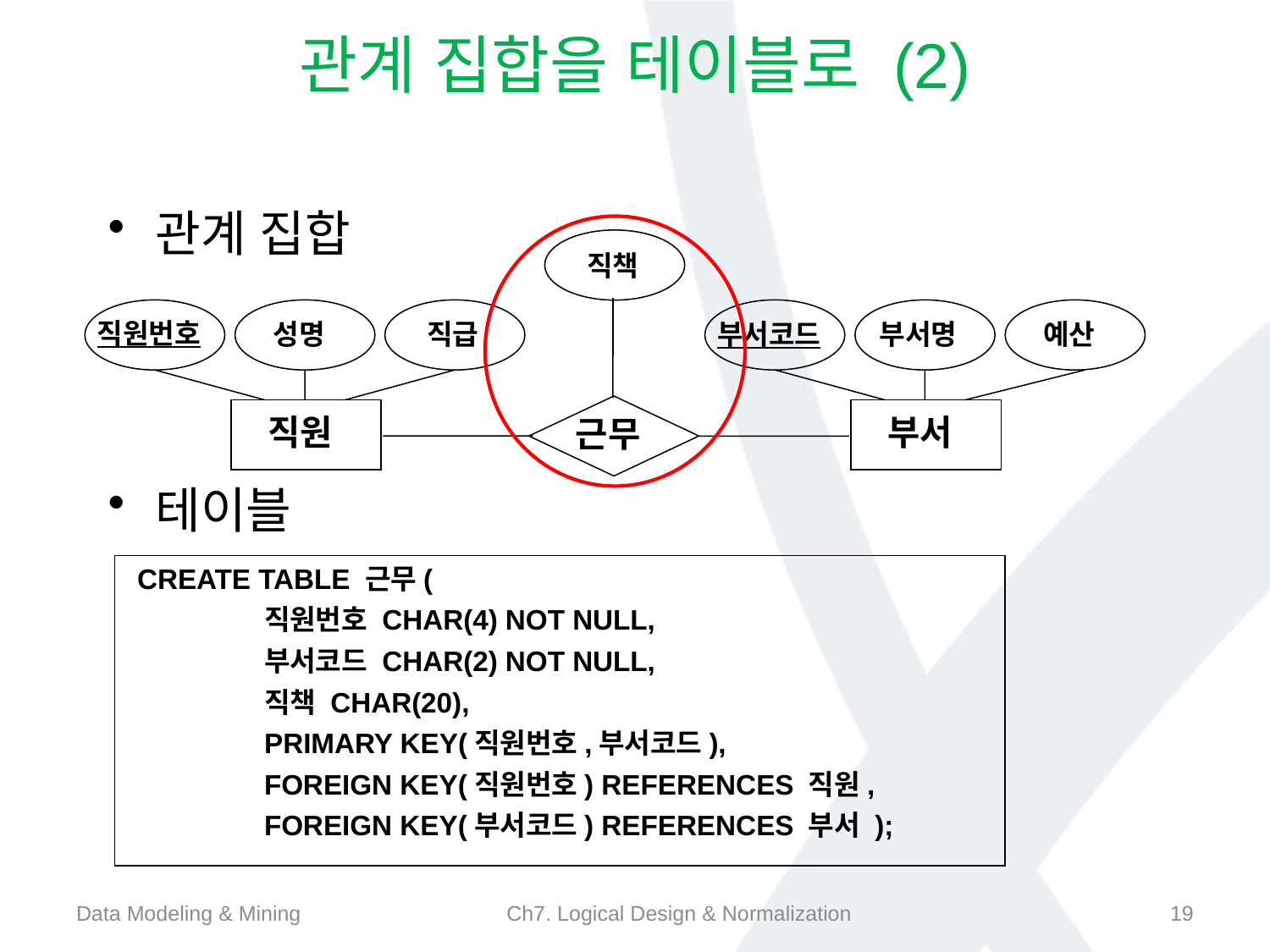

# 관계 집합을 테이블로 (2)
관계 집합

테이블

직책

직원번호
성명
부서코드
부서명
예산
직급

직원
부서
근무

CREATE TABLE 근무(
	직원번호 CHAR(4) NOT NULL,
	부서코드 CHAR(2) NOT NULL,
	직책 CHAR(20),
	PRIMARY KEY(직원번호,부서코드),
	FOREIGN KEY(직원번호) REFERENCES 직원,
	FOREIGN KEY(부서코드) REFERENCES 부서 );
Data Modeling & Mining
Ch7. Logical Design & Normalization
19